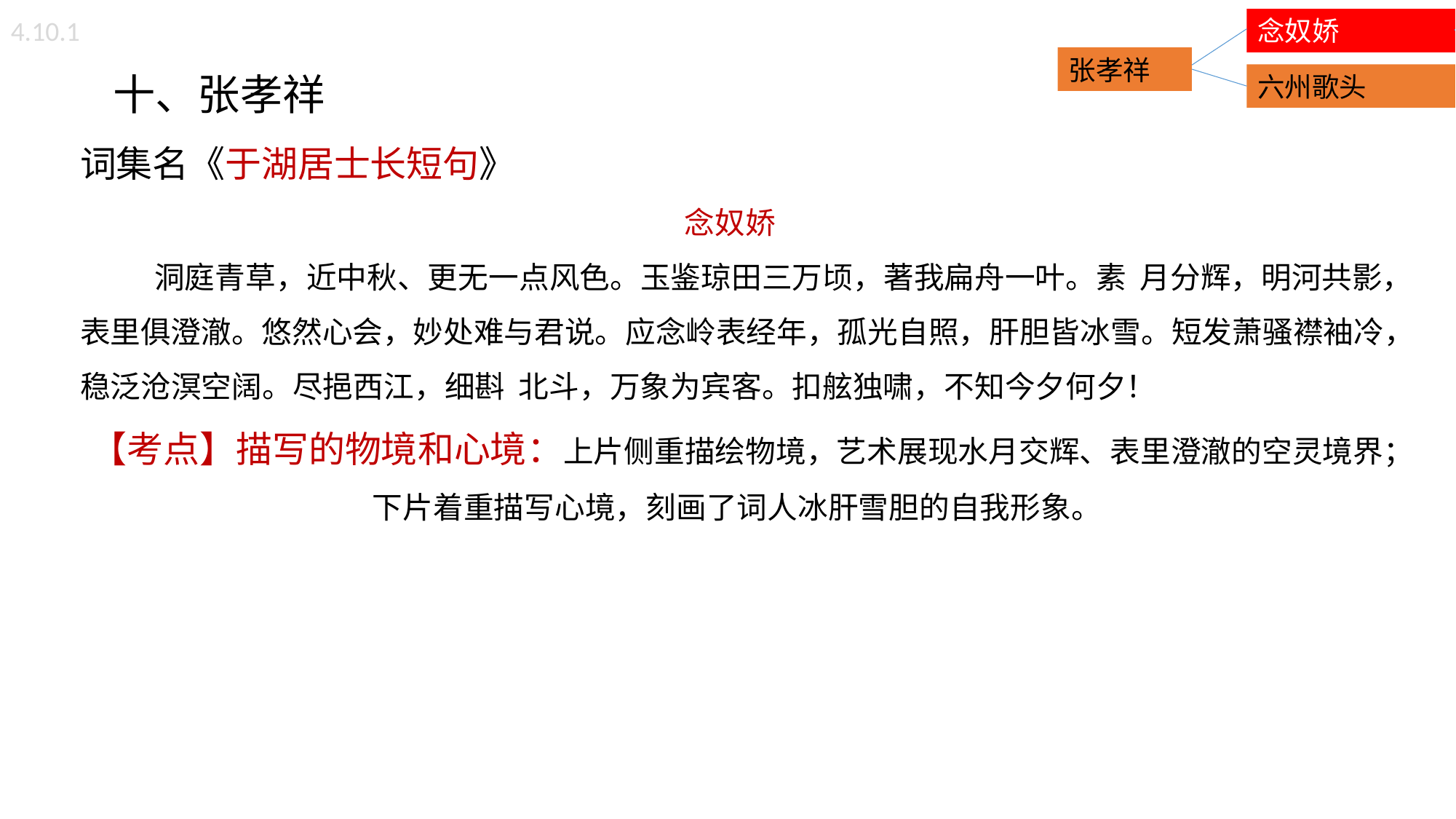

4.10.1
念奴娇
   十、张孝祥
词集名《于湖居士长短句》
念奴娇
          洞庭青草，近中秋、更无一点风色。玉鉴琼田三万顷，著我扁舟一叶。素  月分辉，明河共影，表里俱澄澈。悠然心会，妙处难与君说。应念岭表经年，孤光自照，肝胆皆冰雪。短发萧骚襟袖冷，稳泛沧溟空阔。尽挹西江，细斟  北斗，万象为宾客。扣舷独啸，不知今夕何夕！
【考点】描写的物境和心境：上片侧重描绘物境，艺术展现水月交辉、表里澄澈的空灵境界；下片着重描写心境，刻画了词人冰肝雪胆的自我形象。
张孝祥
六州歌头